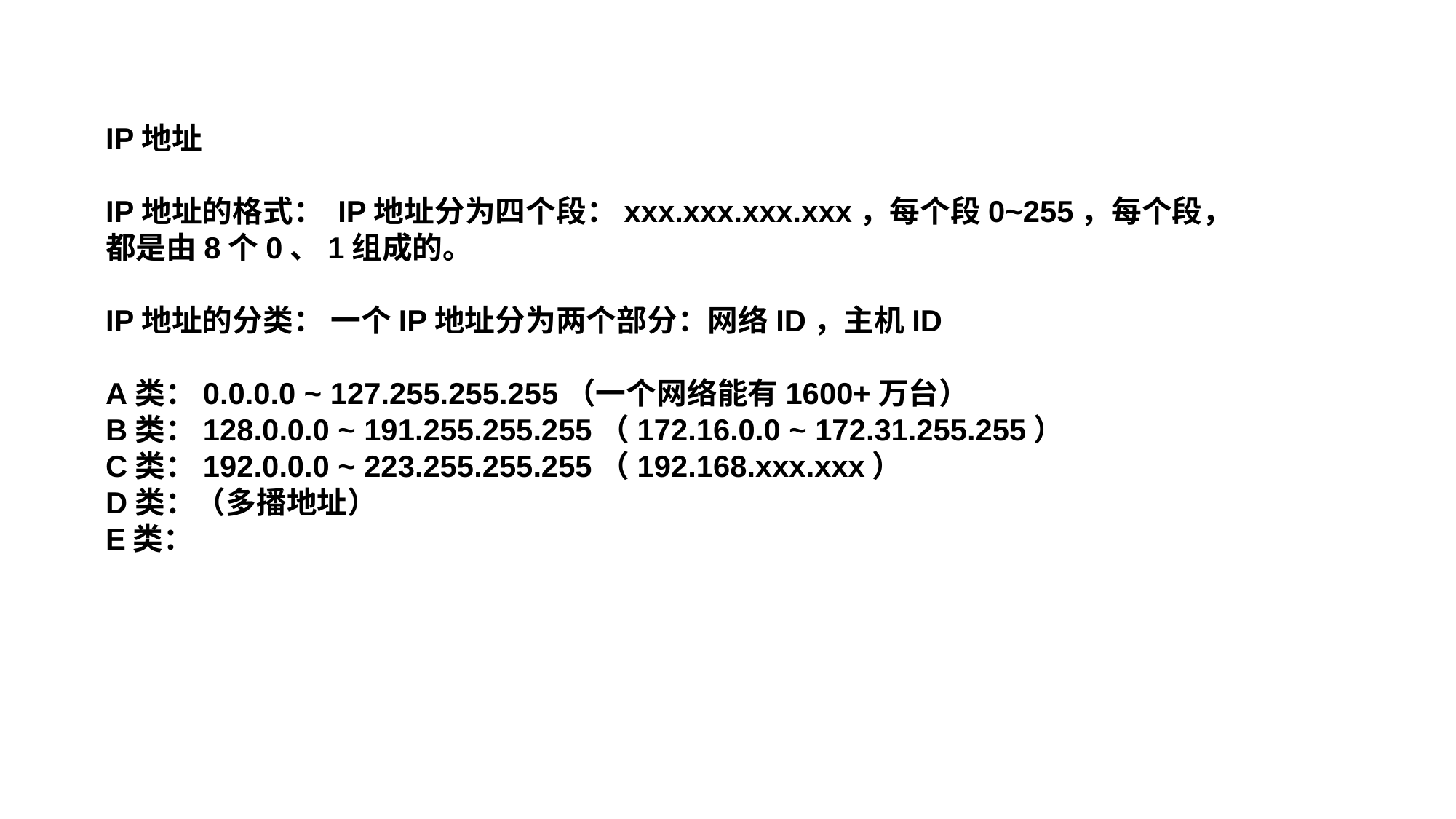

IP地址

IP地址的格式： IP地址分为四个段：xxx.xxx.xxx.xxx，每个段0~255，每个段，都是由8个0、1组成的。

IP地址的分类： ⼀个IP地址分为两个部分：⽹络ID，主机ID

A类：0.0.0.0 ~ 127.255.255.255（⼀个⽹络能有1600+万台）
B类：128.0.0.0 ~ 191.255.255.255（172.16.0.0 ~ 172.31.255.255）
C类：192.0.0.0 ~ 223.255.255.255（192.168.xxx.xxx）
D类：（多播地址）
E类：